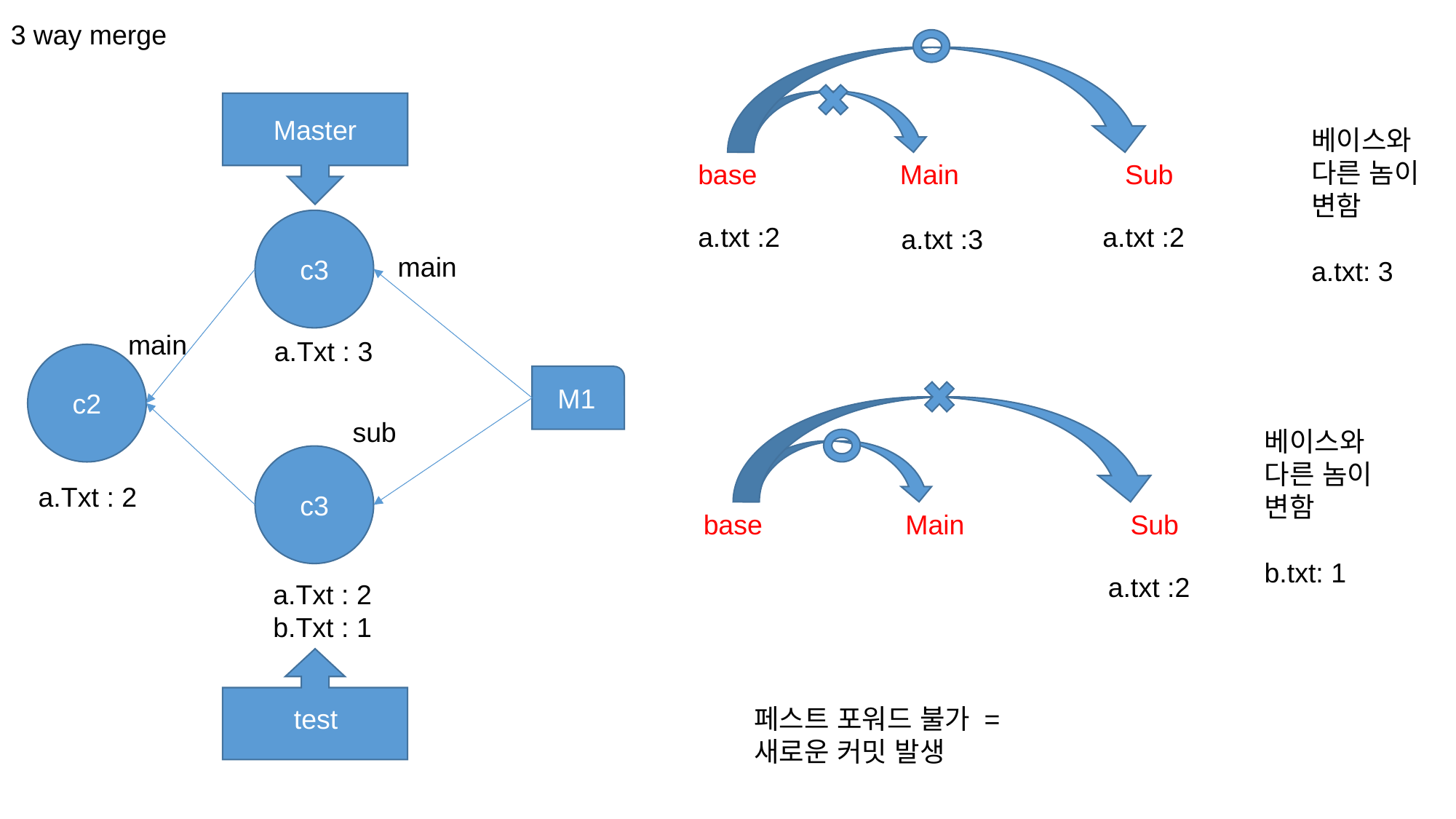

3 way merge

Master
베이스와 다른 놈이 변함

a.txt: 3
base
Main
Sub
c3
a.txt :2
a.txt :2
a.txt :3
main
main
a.Txt : 3
c2
M1

sub
베이스와 다른 놈이 변함

b.txt: 1

c3
a.Txt : 2
base
Main
Sub
a.txt :2
a.Txt : 2
b.Txt : 1

test
페스트 포워드 불가 = 새로운 커밋 발생